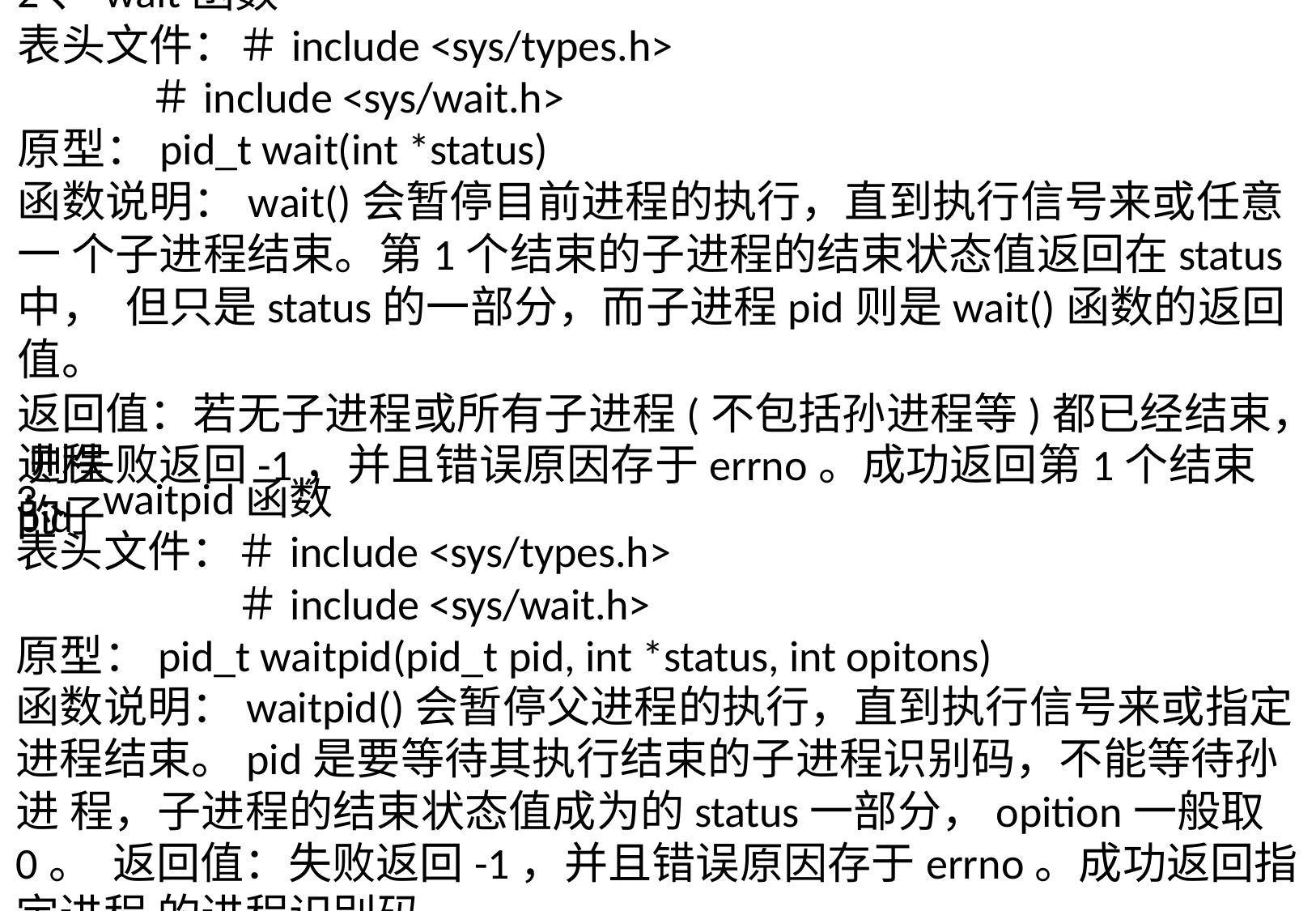

2、wait函数
表头文件：＃include <sys/types.h>
＃include <sys/wait.h>
原型：pid_t wait(int *status)
函数说明：wait()会暂停目前进程的执行，直到执行信号来或任意一 个子进程结束。第1个结束的子进程的结束状态值返回在status中，  但只是status的一部分，而子进程pid则是wait()函数的返回值。
返回值：若无子进程或所有子进程(不包括孙进程等)都已经结束， 则失败返回-1，并且错误原因存于errno。成功返回第1个结束的子
进程pid
3、waitpid函数
表头文件：＃include <sys/types.h>
＃include <sys/wait.h>
原型：pid_t waitpid(pid_t pid, int *status, int opitons)
函数说明：waitpid()会暂停父进程的执行，直到执行信号来或指定 进程结束。pid是要等待其执行结束的子进程识别码，不能等待孙进 程，子进程的结束状态值成为的status一部分，opition一般取0。  返回值：失败返回-1，并且错误原因存于errno。成功返回指定进程 的进程识别码。